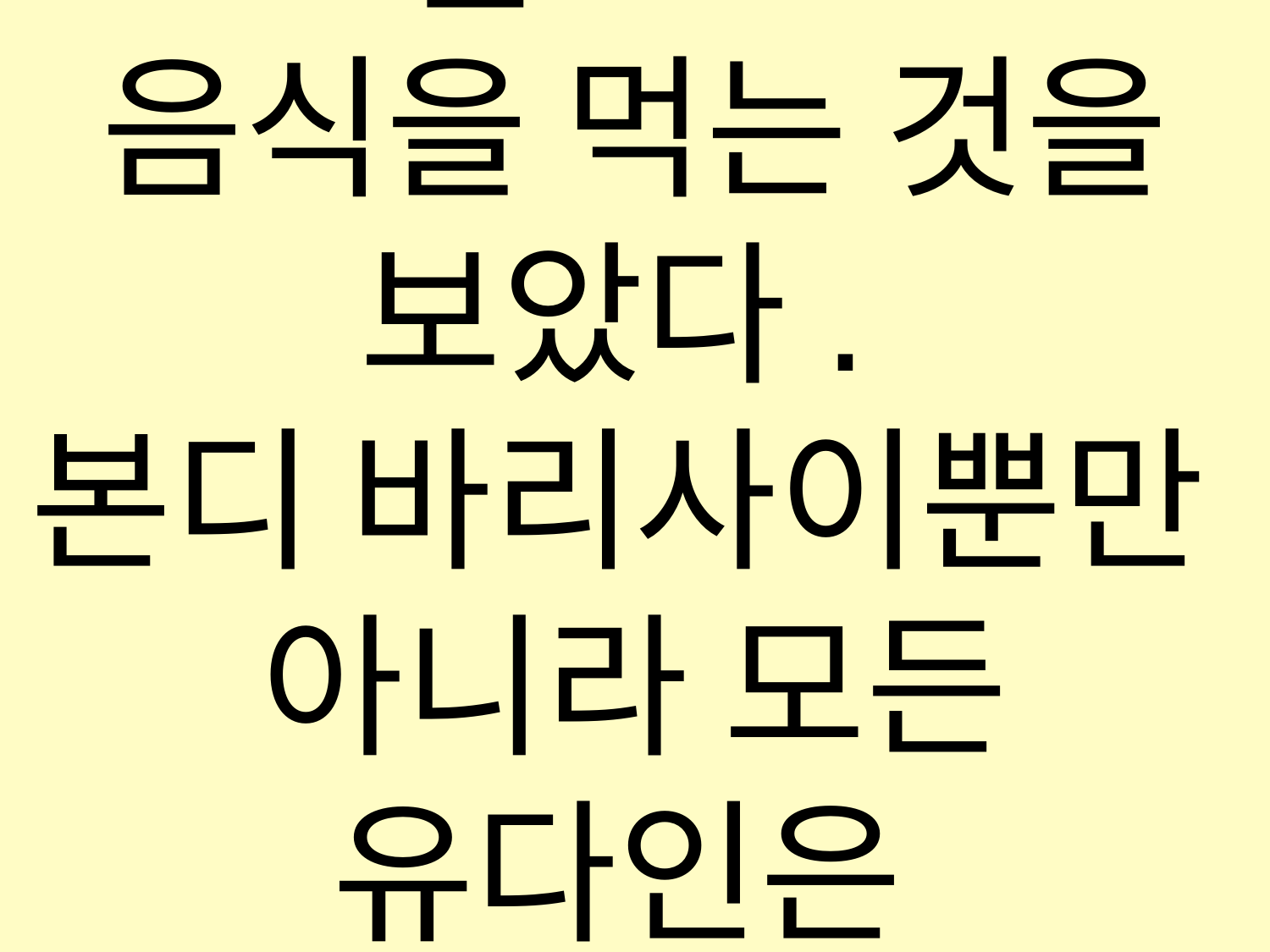

곧 씻지 않은 손으로
음식을 먹는 것을 보았다.
본디 바리사이뿐만
아니라 모든 유다인은
조상들의 전통을 지켜, 한